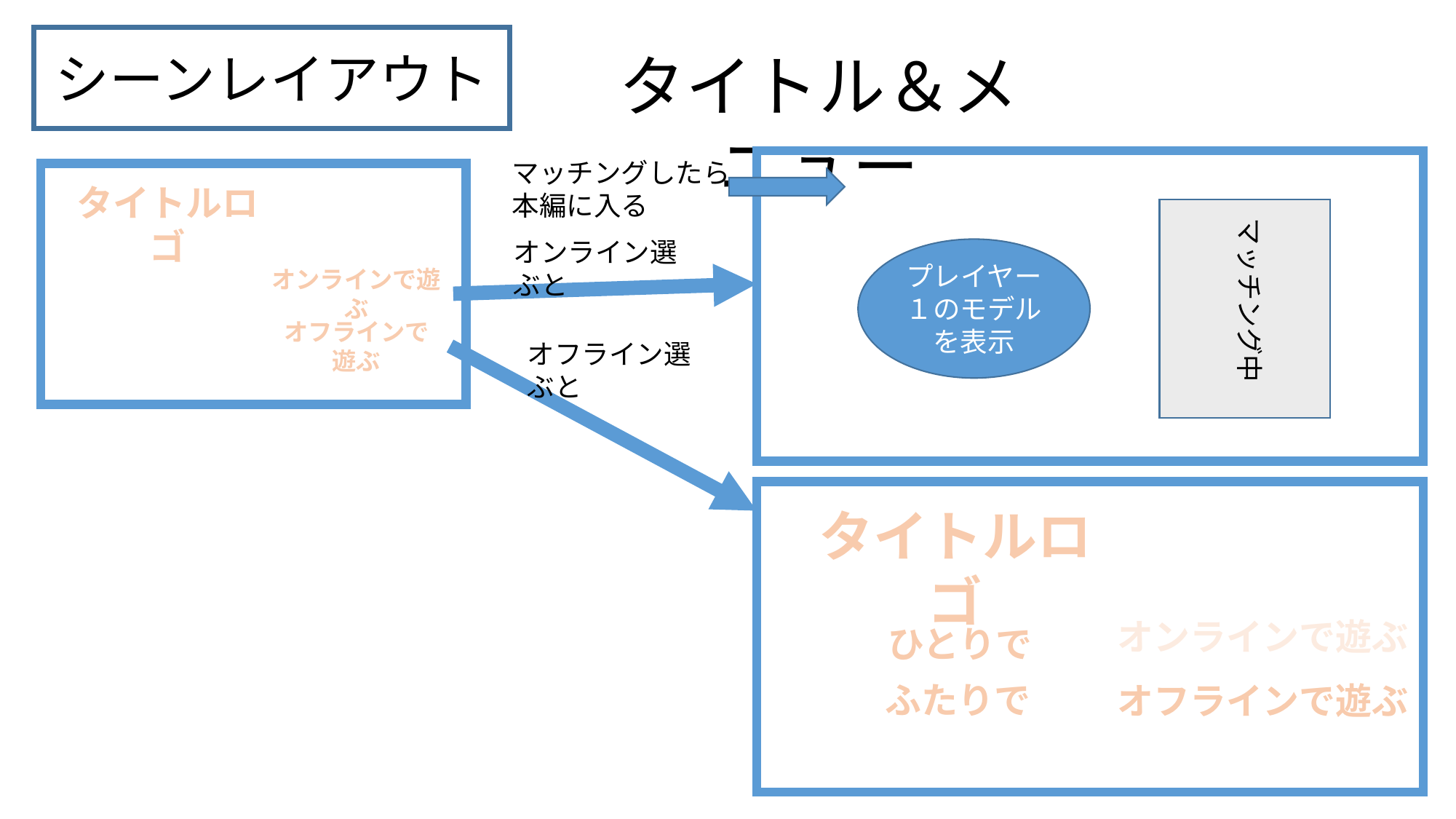

シーンレイアウト
タイトル＆メニュー
マッチングしたら本編に入る

タイトルロゴ
オンラインで遊ぶ
オフラインで遊ぶ

マッチング中
オンライン選ぶと
プレイヤー１のモデルを表示
オフライン選ぶと

タイトルロゴ
オンラインで遊ぶ
オフラインで遊ぶ
ひとりで
ふたりで